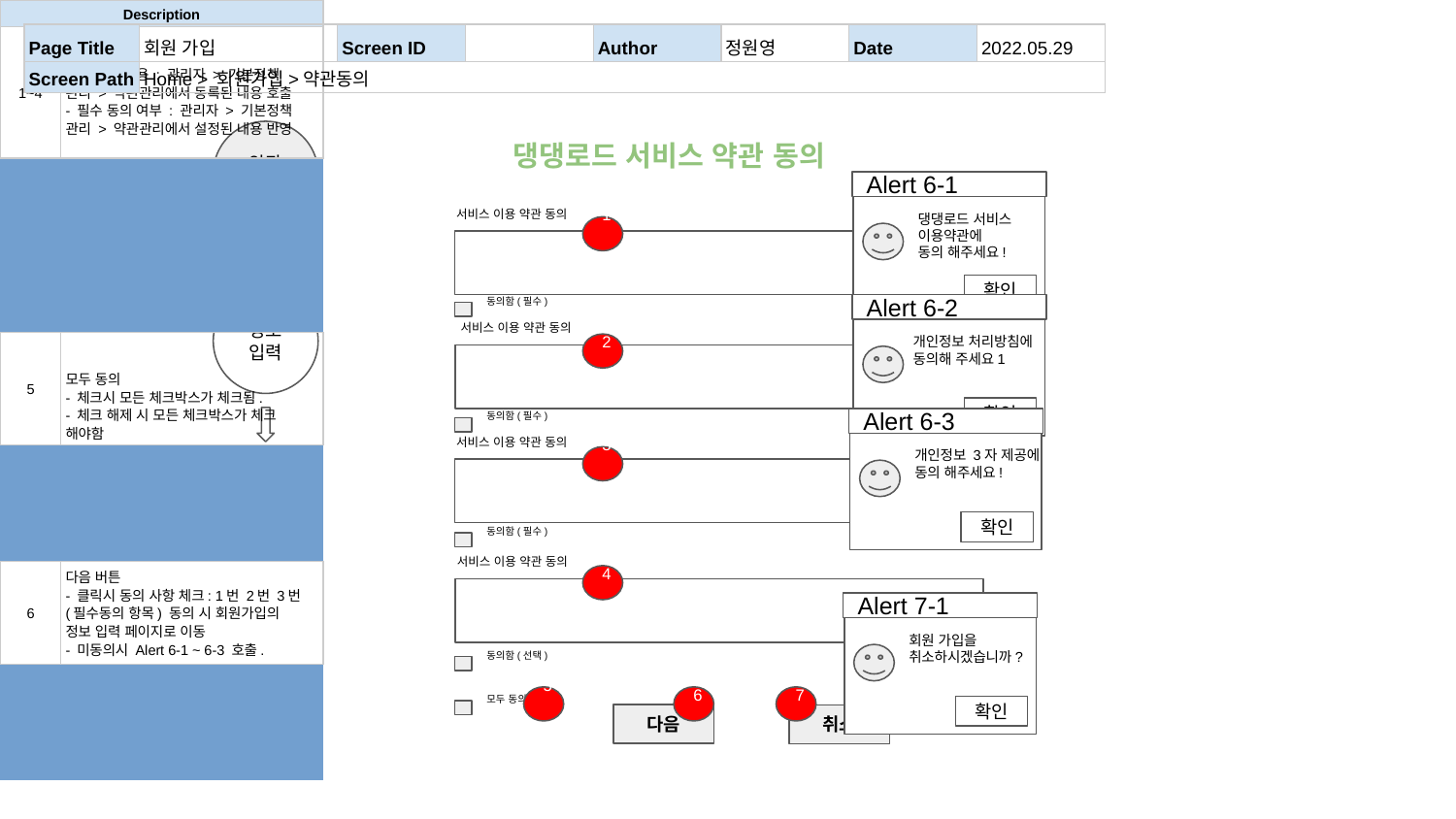

| Description |  |
| --- | --- |
| 1~4 | - 제목 및 내용 : 관리자 > 기본정책 관리 > 약관관리에서 동록된 내용 호출 - 필수 동의 여부 : 관리자 > 기본정책 관리 > 약관관리에서 설정된 내용 반영 |
|  |  |
|  |  |
|  |  |
| 5 | 모두 동의 - 체크시 모든 체크박스가 체크됨. - 체크 해제 시 모든 체크박스가 체크 해야함 |
|  |  |
|  |  |
| 6 | 다음 버튼 - 클릭시 동의 사항 체크: 1번 2번 3번 (필수동의 항목) 동의 시 회원가입의 정보 입력 페이지로 이동 - 미동의시 Alert 6-1 ~ 6-3 호출. |
|  |  |
|  |  |
|  |  |
|  |  |
| 7 | 취소 버튼 - 클릭 :Alert 7-1 -> 확인 : 메인 페이지로 이동 -> 취소 : Alert 7-1 닫힘. |
|  |  |
|  |  |
| Page Title | 회원 가입 | Screen ID |  | Author | 정원영 | Date | 2022.05.29 |
| --- | --- | --- | --- | --- | --- | --- | --- |
| Screen Path | Home > 회원가입>약관동의 |  |  |  |  |  |  |
약관
동의
댕댕로드 서비스 약관 동의
Alert 6-1

댕댕로드 서비스
이용약관에
동의 해주세요!

확인
서비스 이용 약관 동의
1

동의함(필수)

정보입력
Alert 6-2

개인정보 처리방침에
동의해 주세요1

확인
서비스 이용 약관 동의
2

동의함(필수)

Alert 6-3

개인정보 3자 제공에
동의 해주세요!

확인
서비스 이용 약관 동의
3
가입완료

동의함(필수)

서비스 이용 약관 동의
4

Alert 7-1

회원 가입을
취소하시겠습니까?

확인
동의함(선택)

모두 동의

5
6
7
다음
취소